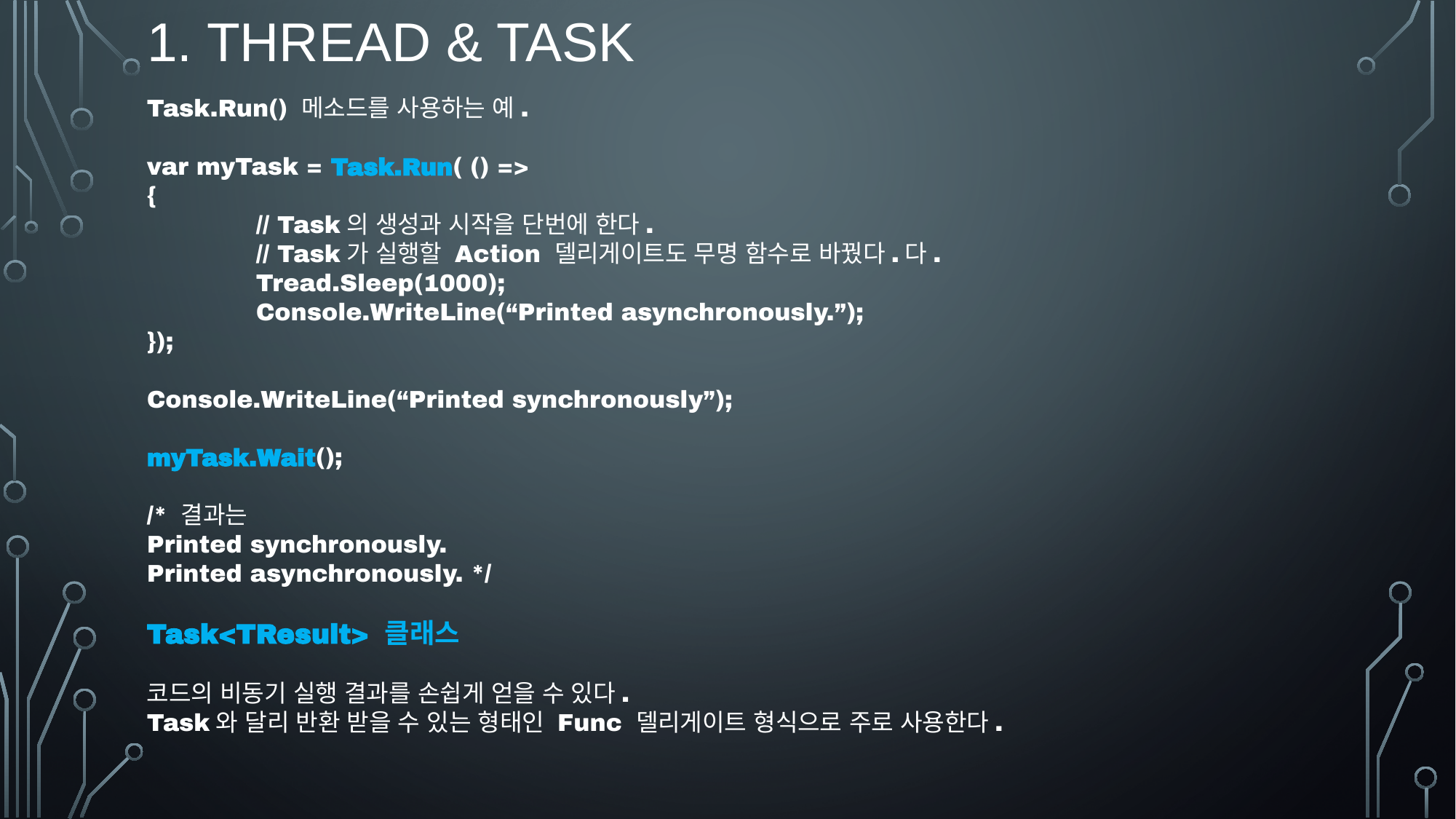

# 1. Thread & task
Task.Run() 메소드를 사용하는 예.

var myTask = Task.Run( () =>
{
	// Task의 생성과 시작을 단번에 한다.
	// Task가 실행할 Action 델리게이트도 무명 함수로 바꿨다.다.
	Tread.Sleep(1000);
	Console.WriteLine(“Printed asynchronously.”);
});

Console.WriteLine(“Printed synchronously”);

myTask.Wait();

/* 결과는
Printed synchronously.
Printed asynchronously. */

Task<TResult> 클래스

코드의 비동기 실행 결과를 손쉽게 얻을 수 있다.
Task와 달리 반환 받을 수 있는 형태인 Func 델리게이트 형식으로 주로 사용한다.